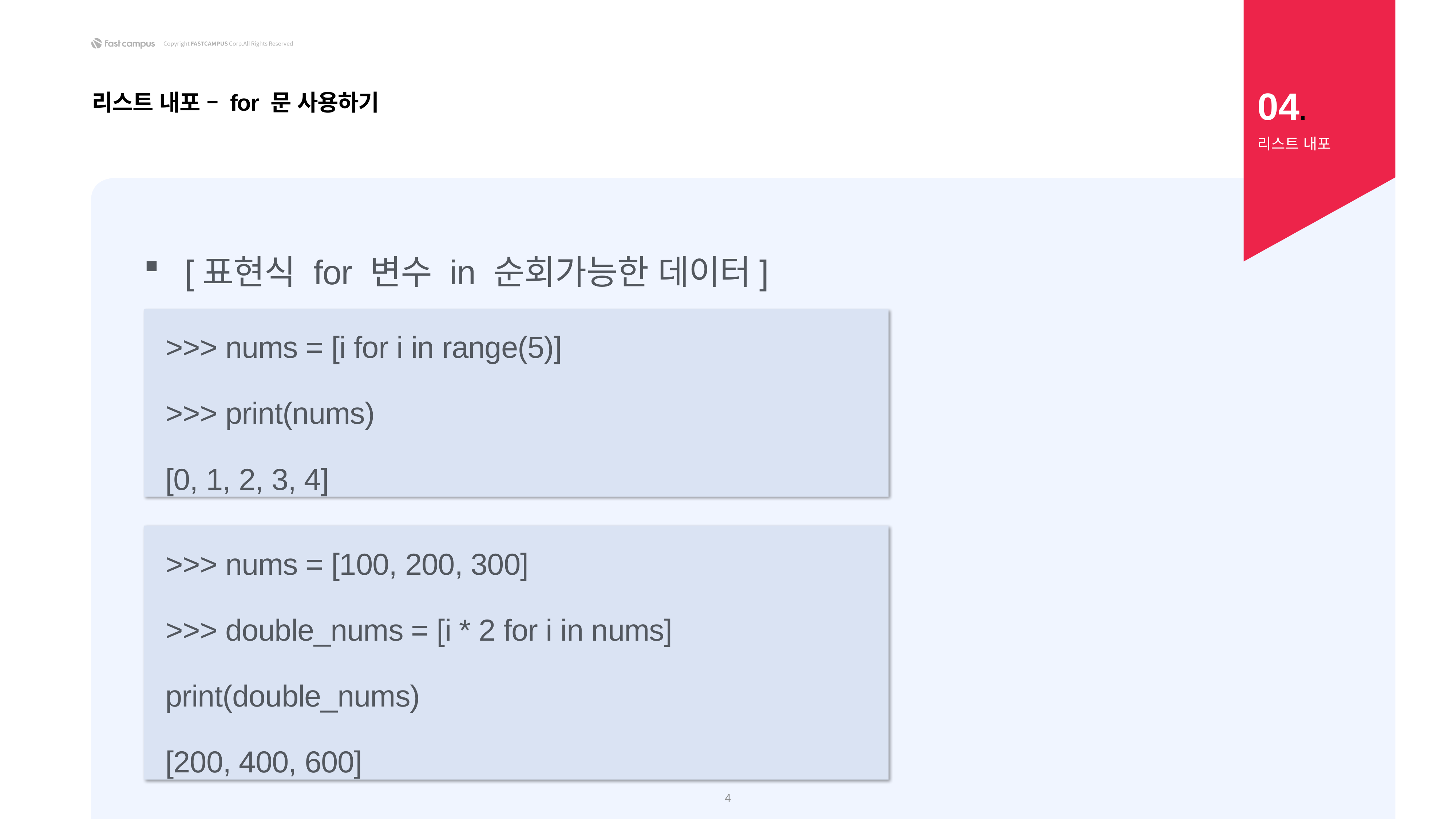

04.
리스트 내포 – for 문 사용하기
리스트 내포

[표현식 for 변수 in 순회가능한 데이터]
>>> nums = [i for i in range(5)]
>>> print(nums)
[0, 1, 2, 3, 4]
>>> nums = [100, 200, 300]
>>> double_nums = [i * 2 for i in nums]
print(double_nums)
[200, 400, 600]
4